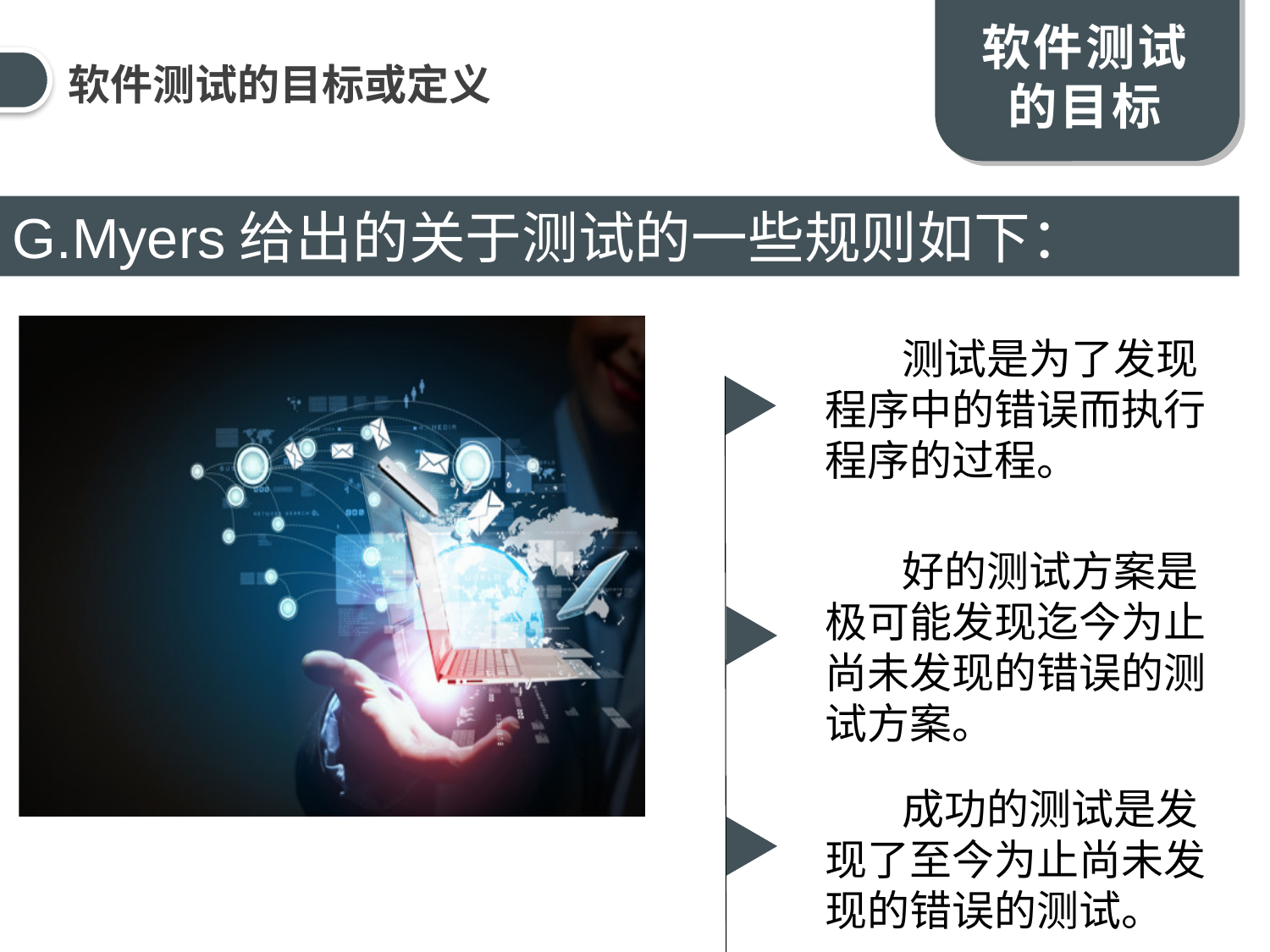

软件测试
的目标

软件测试的目标或定义
G.Myers给出的关于测试的一些规则如下：

       测试是为了发现程序中的错误而执行程序的过程。

       好的测试方案是极可能发现迄今为止尚未发现的错误的测试方案。

       成功的测试是发现了至今为止尚未发现的错误的测试。